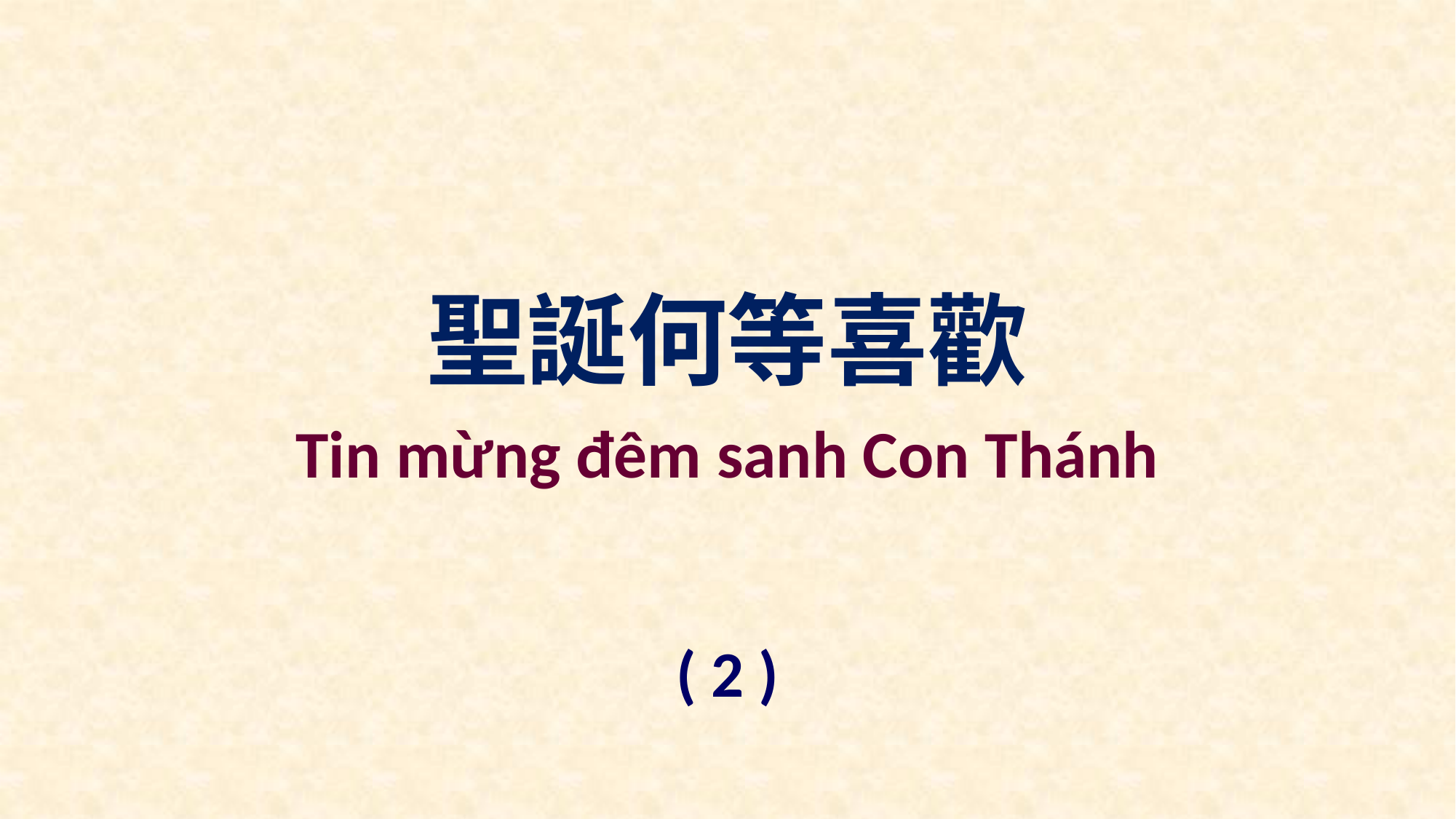

聖誕何等喜歡
Tin mừng đêm sanh Con Thánh
( 2 )